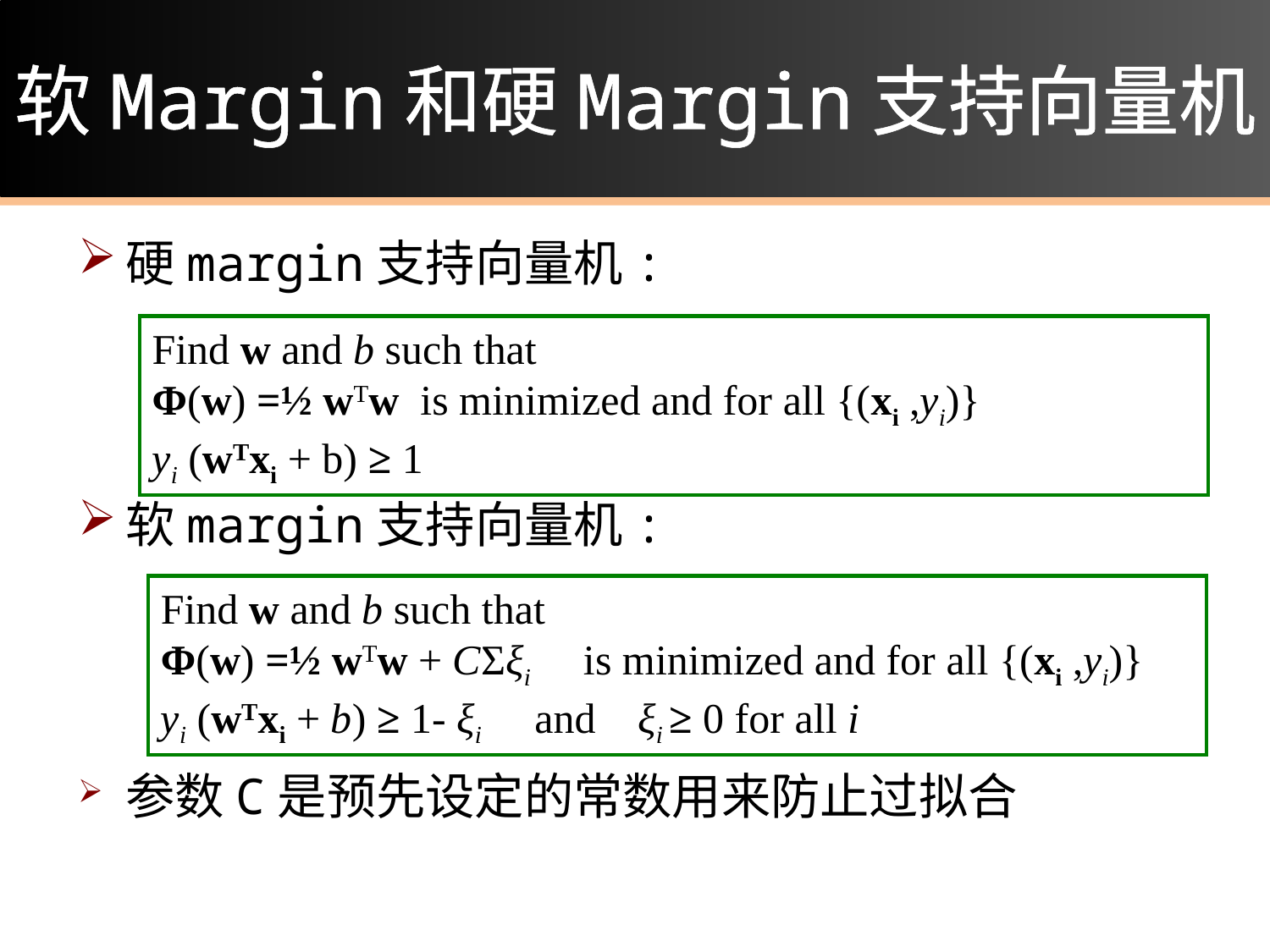

# 软Margin和硬Margin支持向量机
硬margin支持向量机:

软margin支持向量机:

参数C是预先设定的常数用来防止过拟合
Find w and b such that
Φ(w) =½ wTw  is minimized and for all {(xi ,yi)}
yi (wTxi + b) ≥ 1
Find w and b such that
Φ(w) =½ wTw + CΣξi     is minimized and for all {(xi ,yi)}
yi (wTxi + b) ≥ 1- ξi     and    ξi ≥ 0 for all i